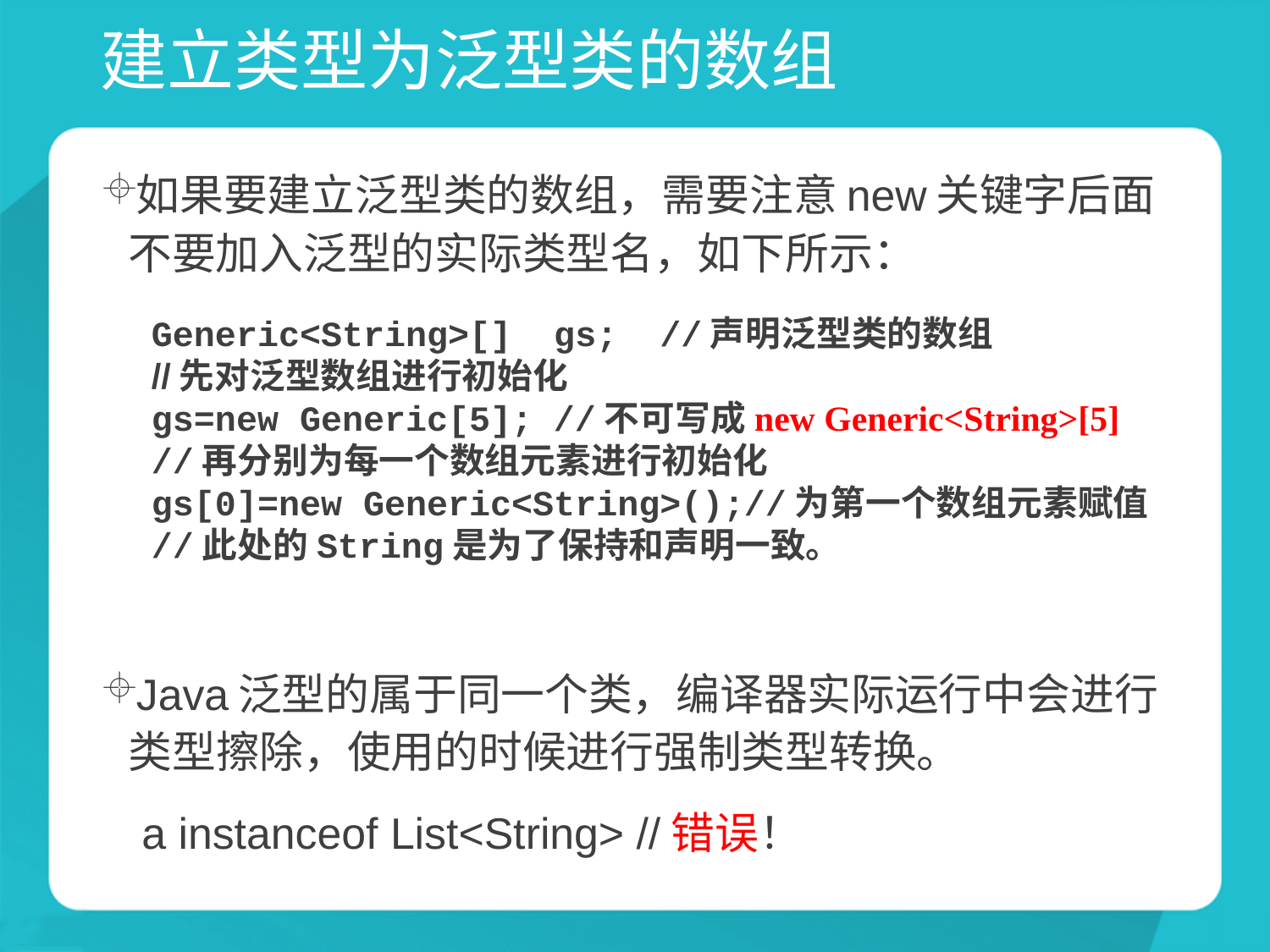

# 建立类型为泛型类的数组
如果要建立泛型类的数组，需要注意new关键字后面不要加入泛型的实际类型名，如下所示：

Java泛型的属于同一个类，编译器实际运行中会进行类型擦除，使用的时候进行强制类型转换。
   a instanceof List<String> //错误！
Generic<String>[]  gs;  //声明泛型类的数组
//先对泛型数组进行初始化
gs=new Generic[5]; //不可写成new Generic<String>[5]
//再分别为每一个数组元素进行初始化
gs[0]=new Generic<String>();//为第一个数组元素赋值
//此处的String是为了保持和声明一致。